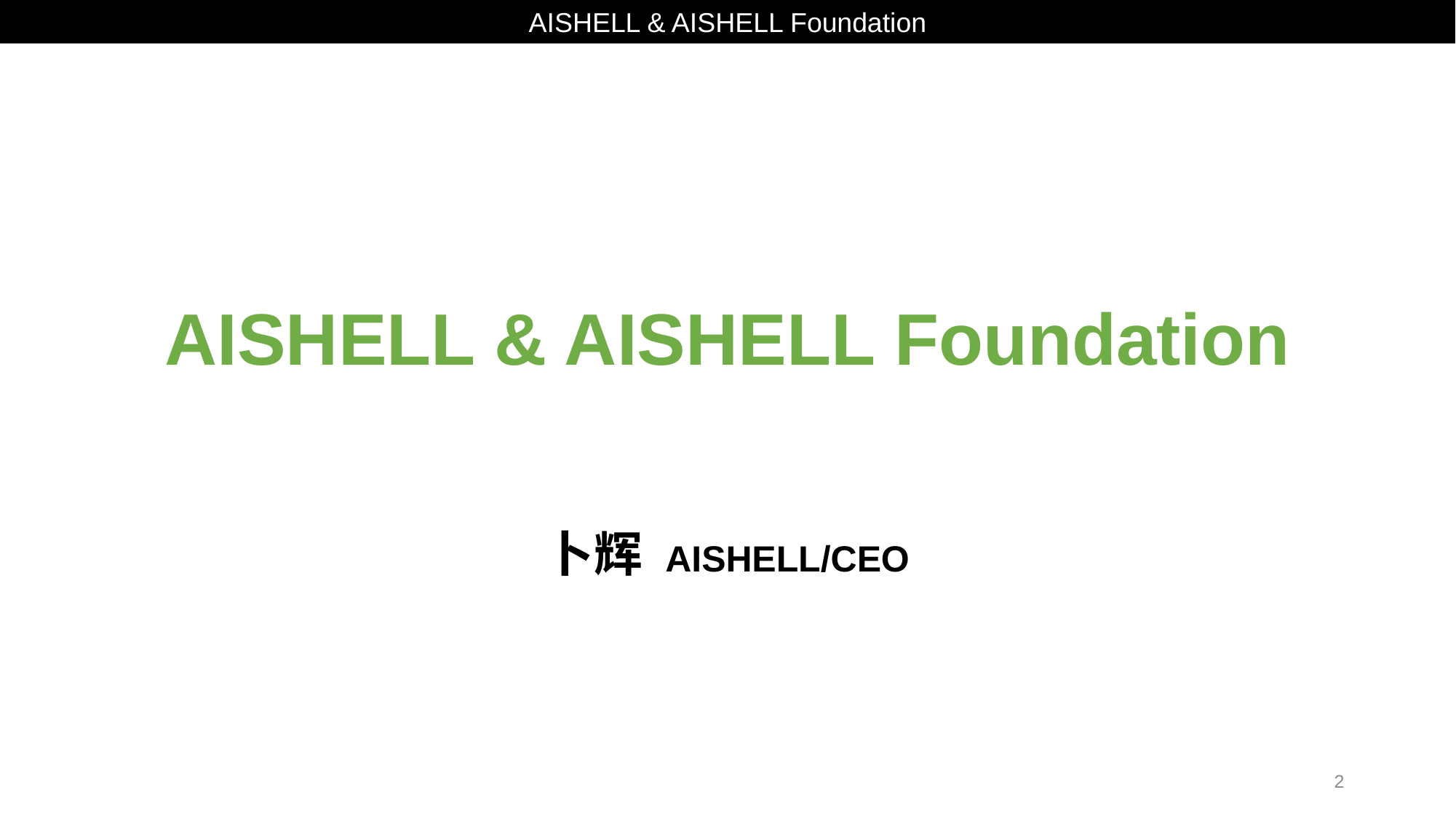

AISHELL & AISHELL Foundation
AISHELL & AISHELL Foundation
卜辉 AISHELL/CEO
2